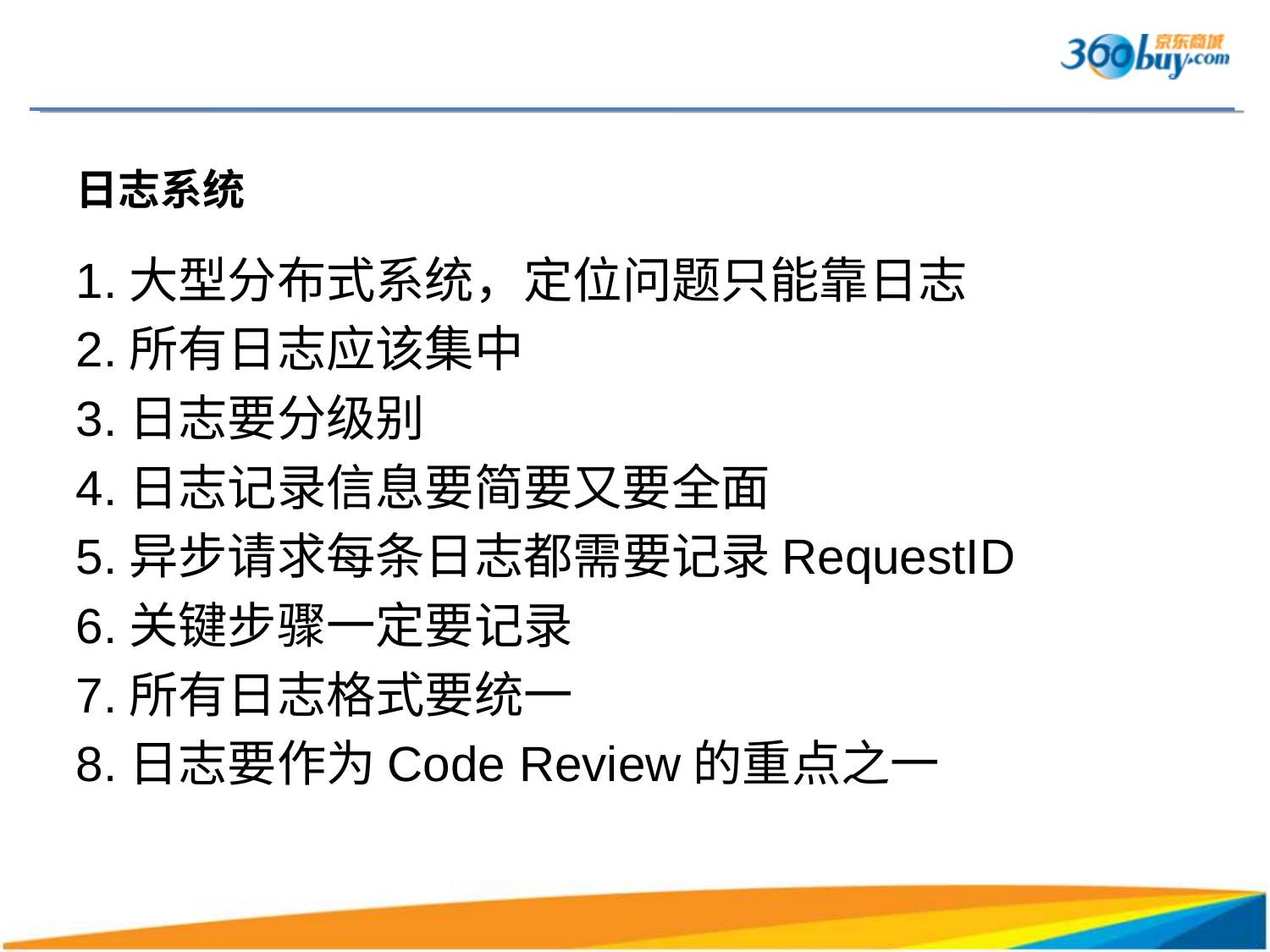

日志系统
1.大型分布式系统，定位问题只能靠日志
2.所有日志应该集中
3.日志要分级别
4.日志记录信息要简要又要全面
5.异步请求每条日志都需要记录RequestID
6.关键步骤一定要记录
7.所有日志格式要统一
8.日志要作为Code Review的重点之一